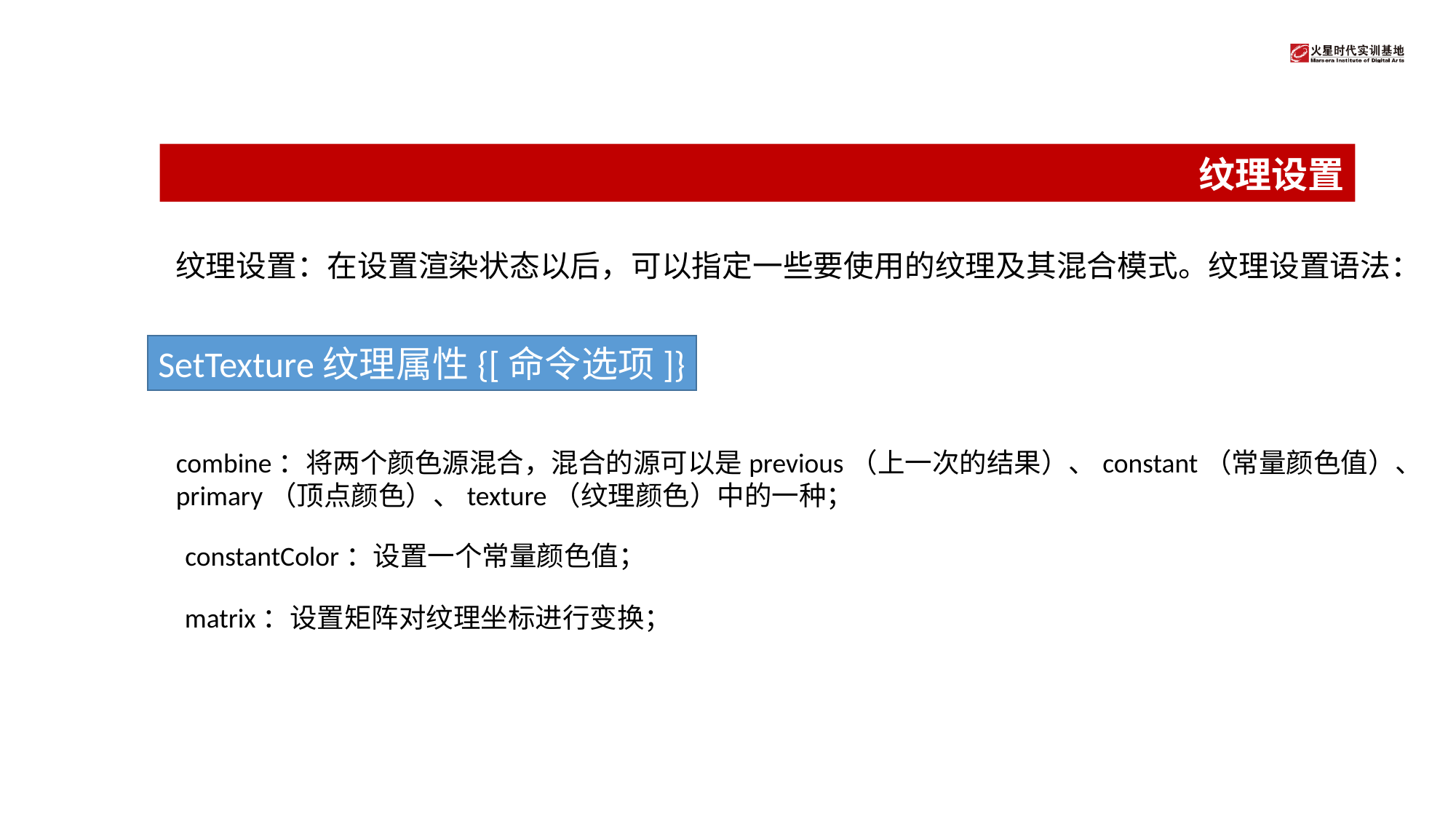

# 纹理设置
纹理设置：在设置渲染状态以后，可以指定一些要使用的纹理及其混合模式。纹理设置语法：
SetTexture纹理属性{[命令选项]}
combine：将两个颜色源混合，混合的源可以是previous（上一次的结果）、constant（常量颜色值）、
primary（顶点颜色）、texture（纹理颜色）中的一种；
constantColor：设置一个常量颜色值；
matrix：设置矩阵对纹理坐标进行变换；